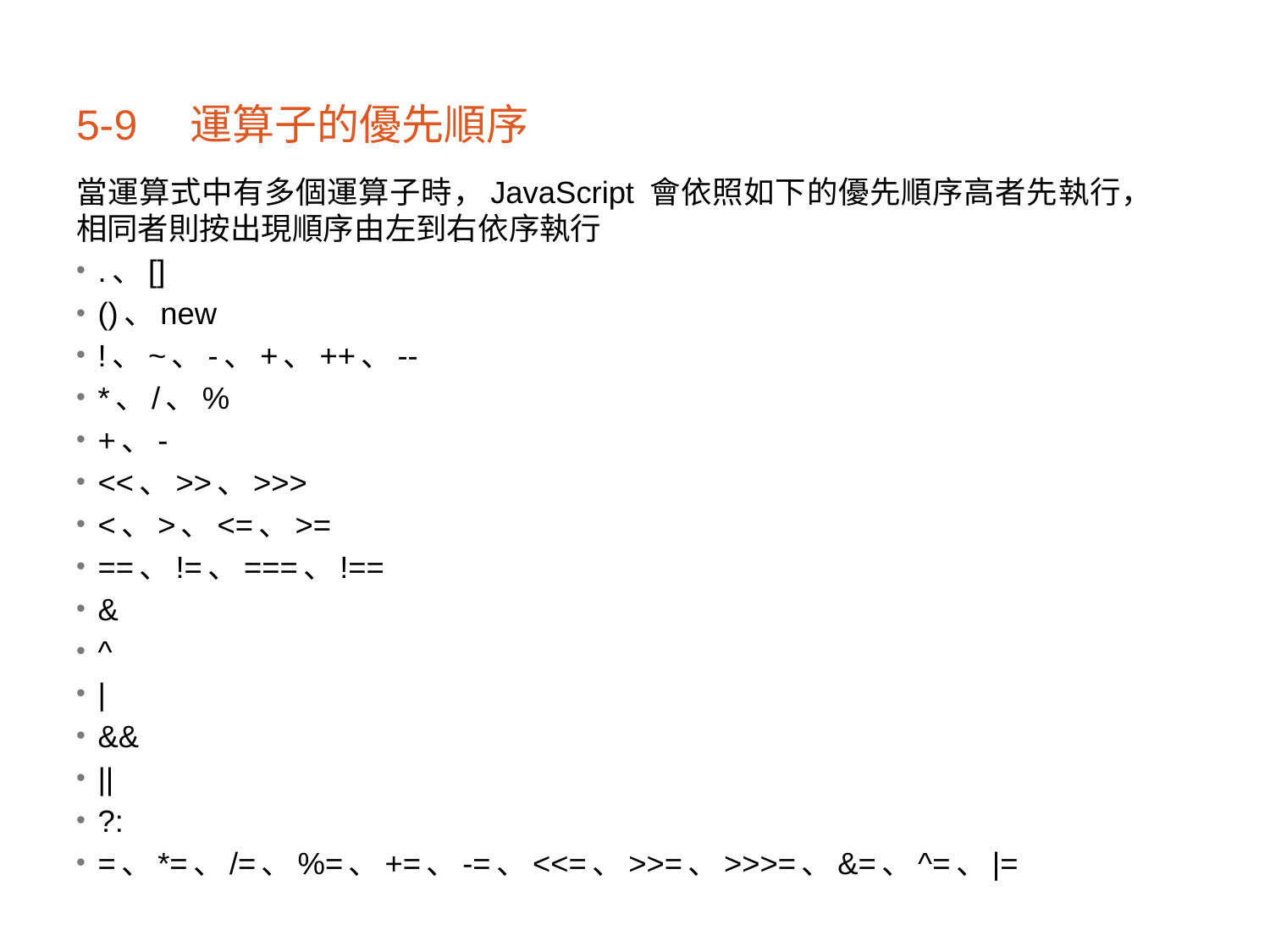

5-9　運算子的優先順序
當運算式中有多個運算子時，JavaScript 會依照如下的優先順序高者先執行，相同者則按出現順序由左到右依序執行
.、[]
()、new
!、~、-、+、++、--
*、/、%
+、-
<<、>>、>>>
<、>、<=、>=
==、!=、===、!==
&
^
|
&&
||
?:
=、*=、/=、%=、+=、-=、<<=、>>=、>>>=、&=、^=、|=